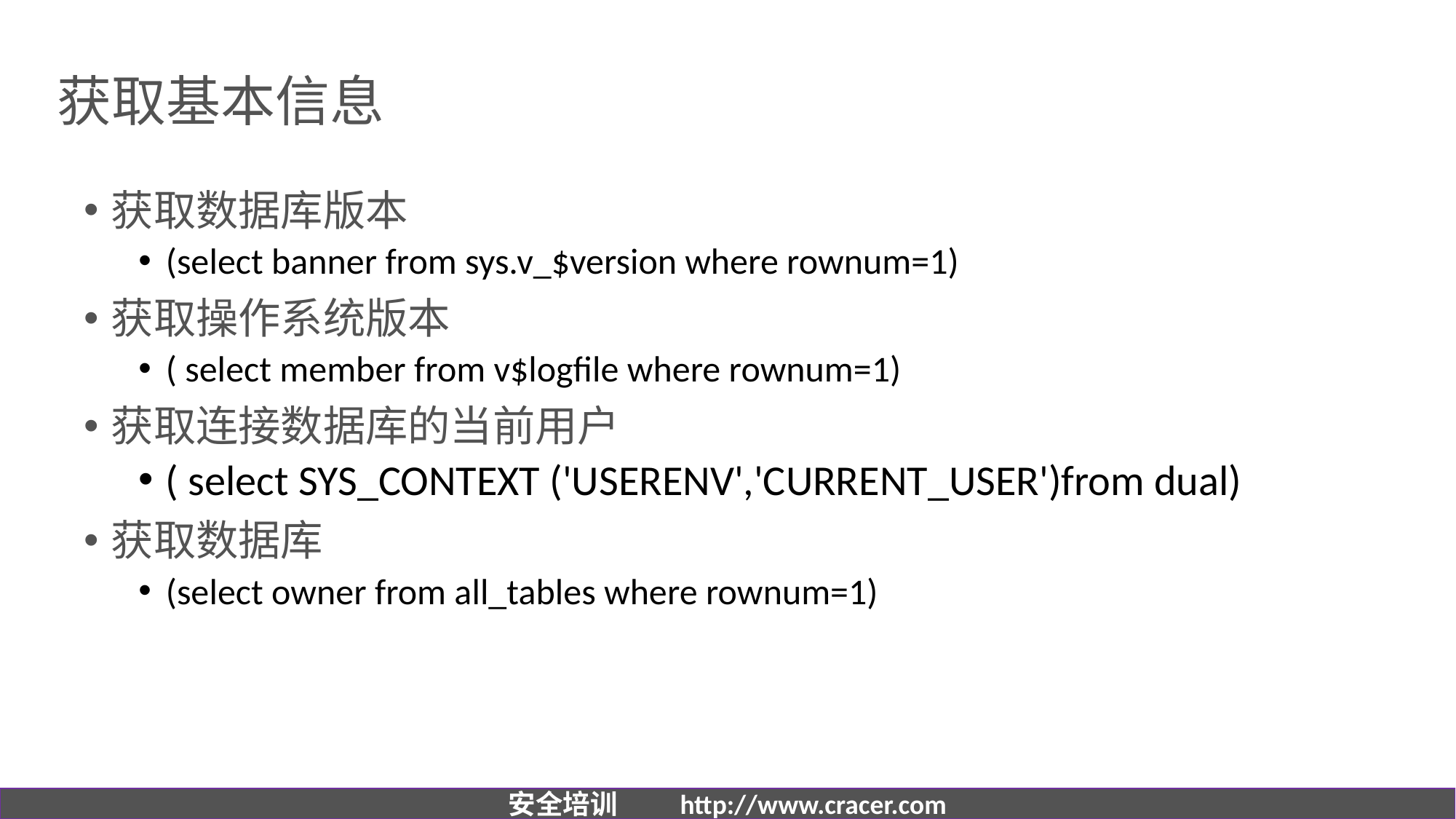

# 获取基本信息
获取数据库版本
(select banner from sys.v_$version where rownum=1)
获取操作系统版本
( select member from v$logfile where rownum=1)
获取连接数据库的当前用户
( select SYS_CONTEXT ('USERENV','CURRENT_USER')from dual)
获取数据库
(select owner from all_tables where rownum=1)